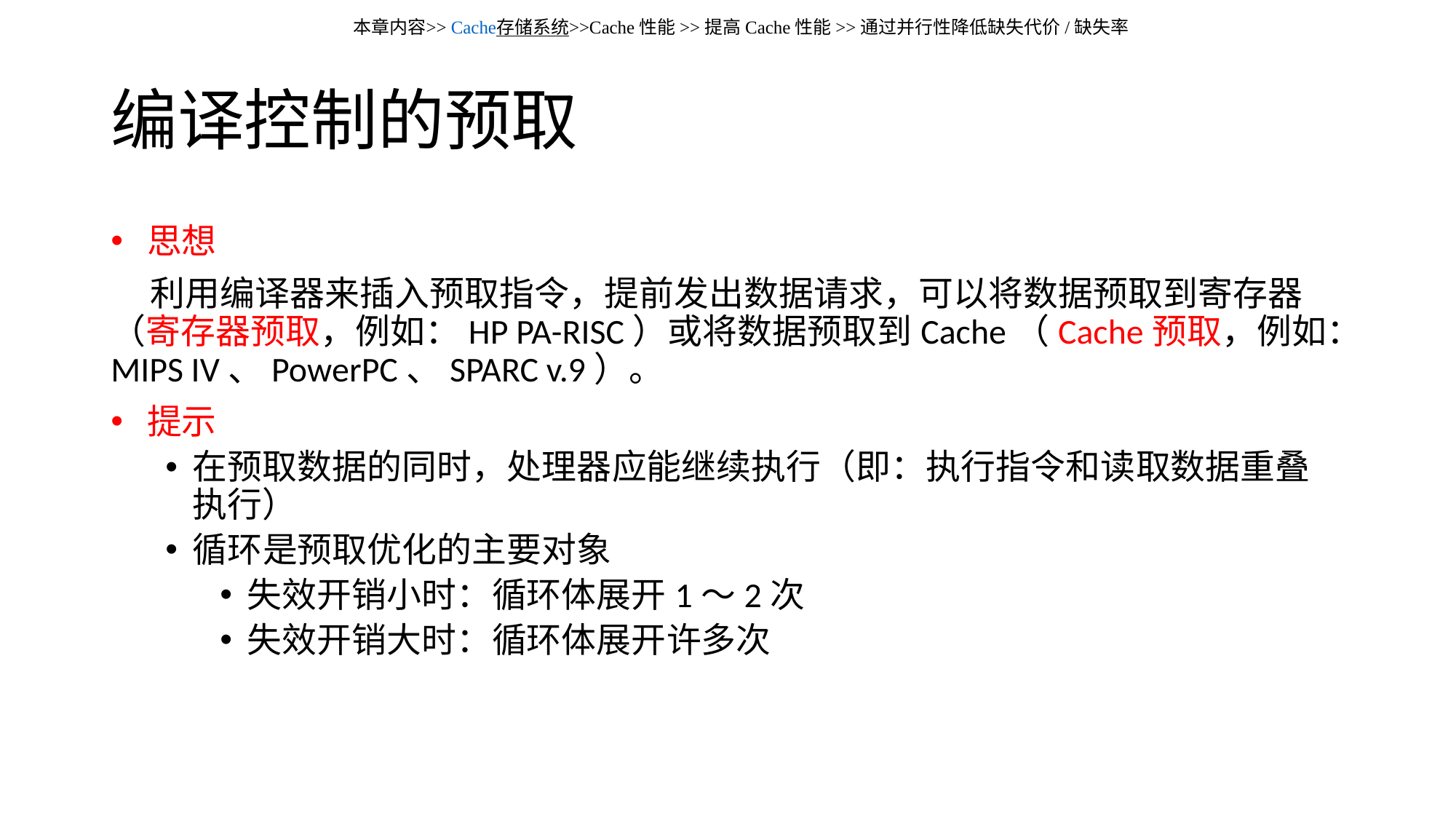

本章内容>> Cache存储系统>>Cache性能>>提高Cache性能>>通过并行性降低缺失代价/缺失率
# 编译控制的预取
  思想
    利用编译器来插入预取指令，提前发出数据请求，可以将数据预取到寄存器（寄存器预取，例如：HP PA-RISC）或将数据预取到Cache（Cache预取，例如：MIPS IV、PowerPC、SPARC v.9）。
  提示
在预取数据的同时，处理器应能继续执行（即：执行指令和读取数据重叠执行）
循环是预取优化的主要对象
失效开销小时：循环体展开1～2次
失效开销大时：循环体展开许多次